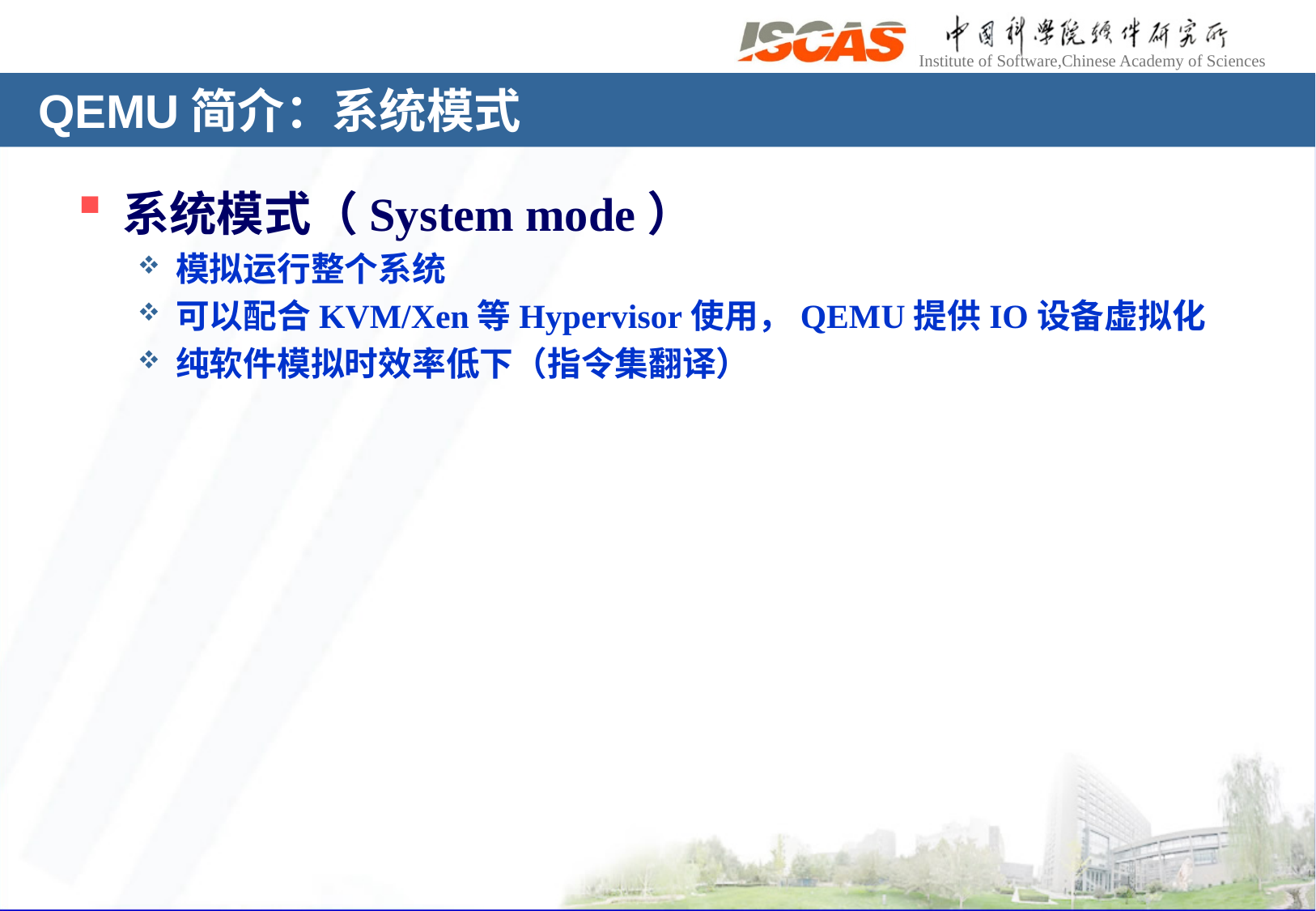

# QEMU简介：系统模式
系统模式（System mode）
模拟运行整个系统
可以配合KVM/Xen等Hypervisor使用，QEMU提供IO设备虚拟化
纯软件模拟时效率低下（指令集翻译）